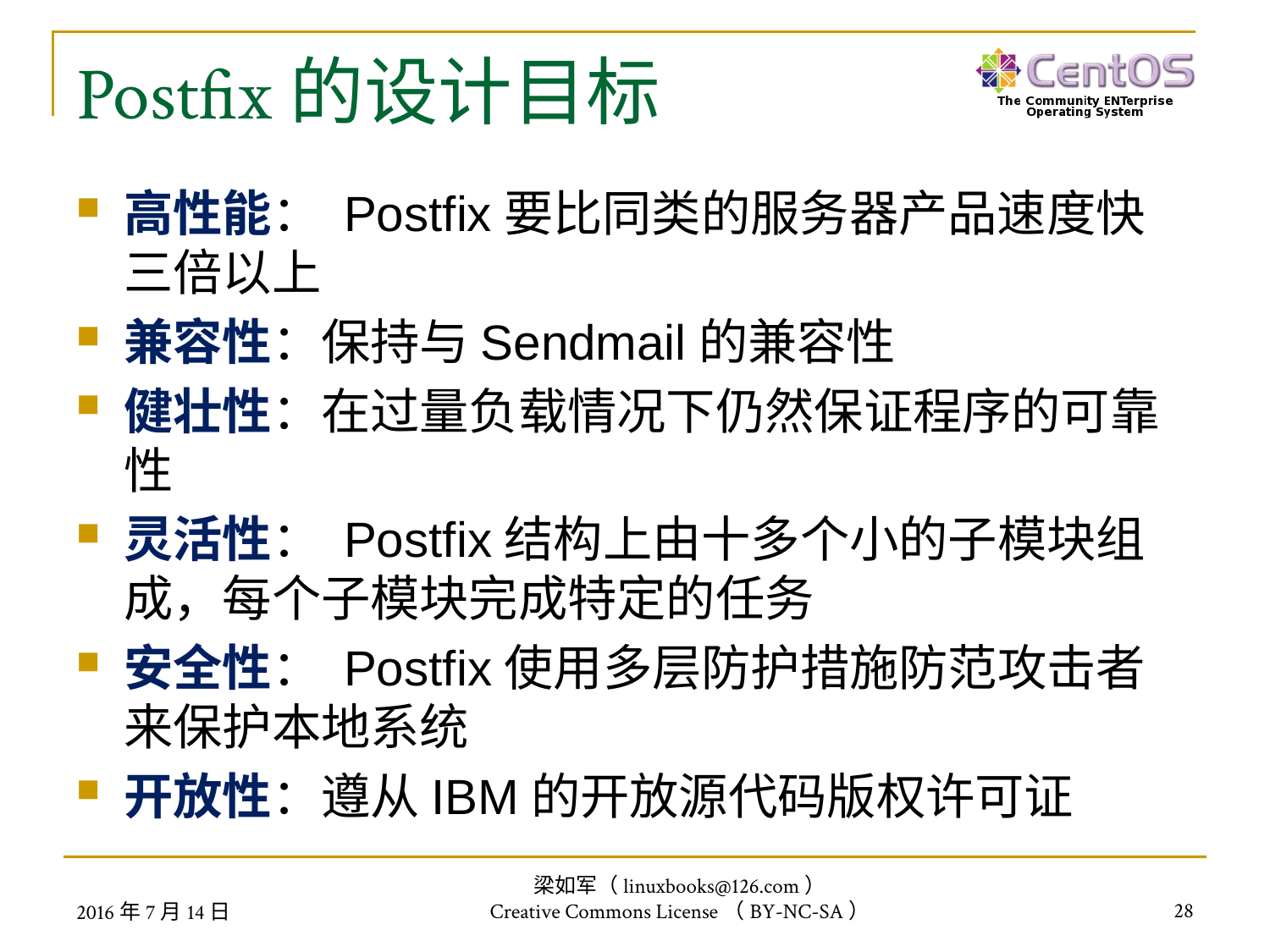

# Postfix的设计目标
高性能： Postfix要比同类的服务器产品速度快三倍以上
兼容性：保持与Sendmail的兼容性
健壮性：在过量负载情况下仍然保证程序的可靠性
灵活性： Postfix结构上由十多个小的子模块组成，每个子模块完成特定的任务
安全性： Postfix使用多层防护措施防范攻击者来保护本地系统
开放性：遵从IBM的开放源代码版权许可证
梁如军（linuxbooks@126.com）
Creative Commons License（BY-NC-SA）
2016年7月14日
28